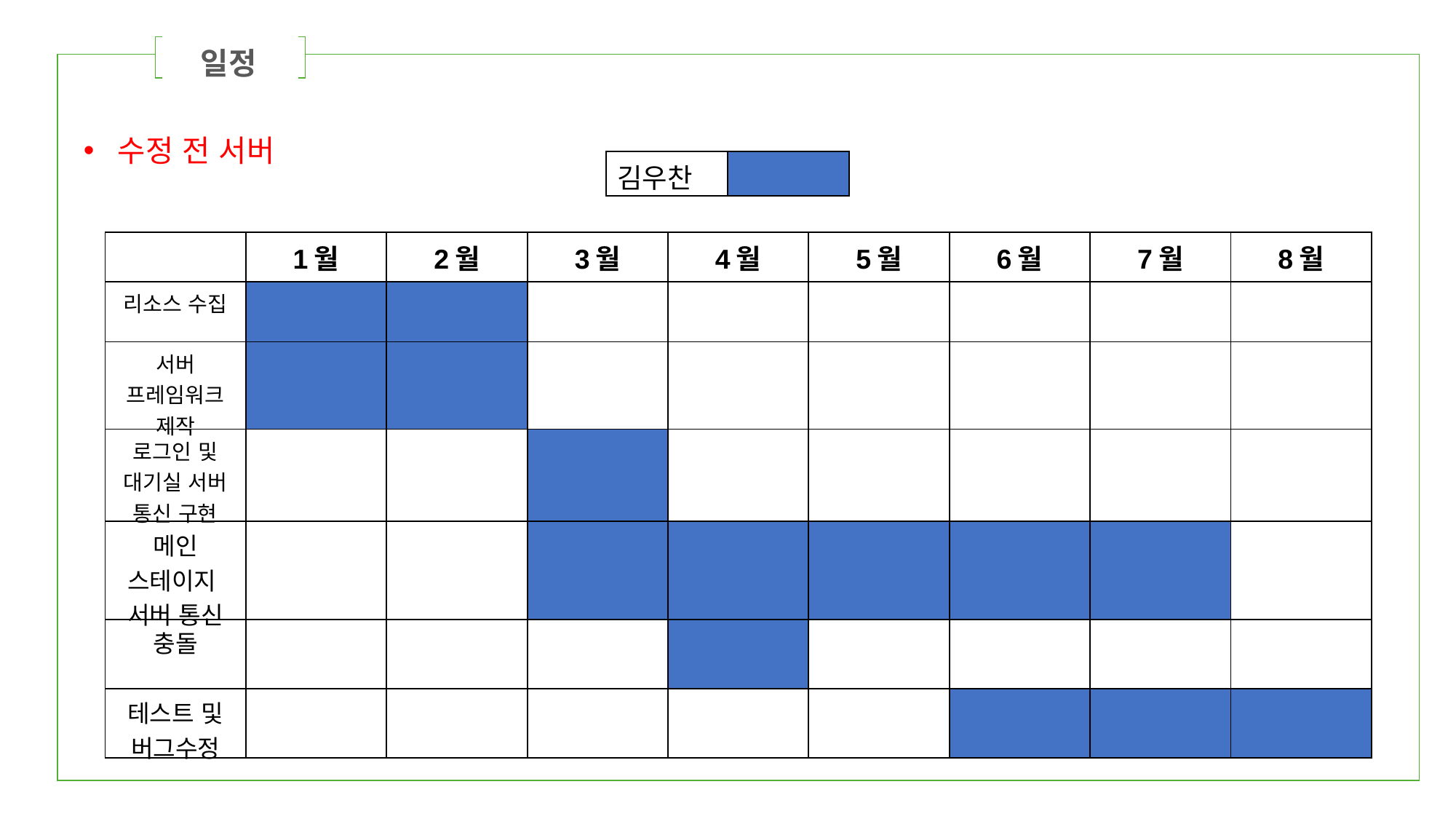

일정
|  | ㅂ |  |
| --- | --- | --- |

수정 전 서버
| 김우찬 |  |
| --- | --- |
|  | 1월 | 2월 | 3월 | 4월 | 5월 | 6월 | 7월 | 8월 |
| --- | --- | --- | --- | --- | --- | --- | --- | --- |
| 리소스 수집 |  |  |  |  |  |  |  |  |
| 서버 프레임워크 제작 |  |  |  |  |  |  |  |  |
| 로그인 및 대기실 서버 통신 구현 |  |  |  |  |  |  |  |  |
| 메인 스테이지 서버 통신 |  |  |  |  |  |  |  |  |
| 충돌 |  |  |  |  |  |  |  |  |
| 테스트 및 버그수정 |  |  |  |  |  |  |  |  |